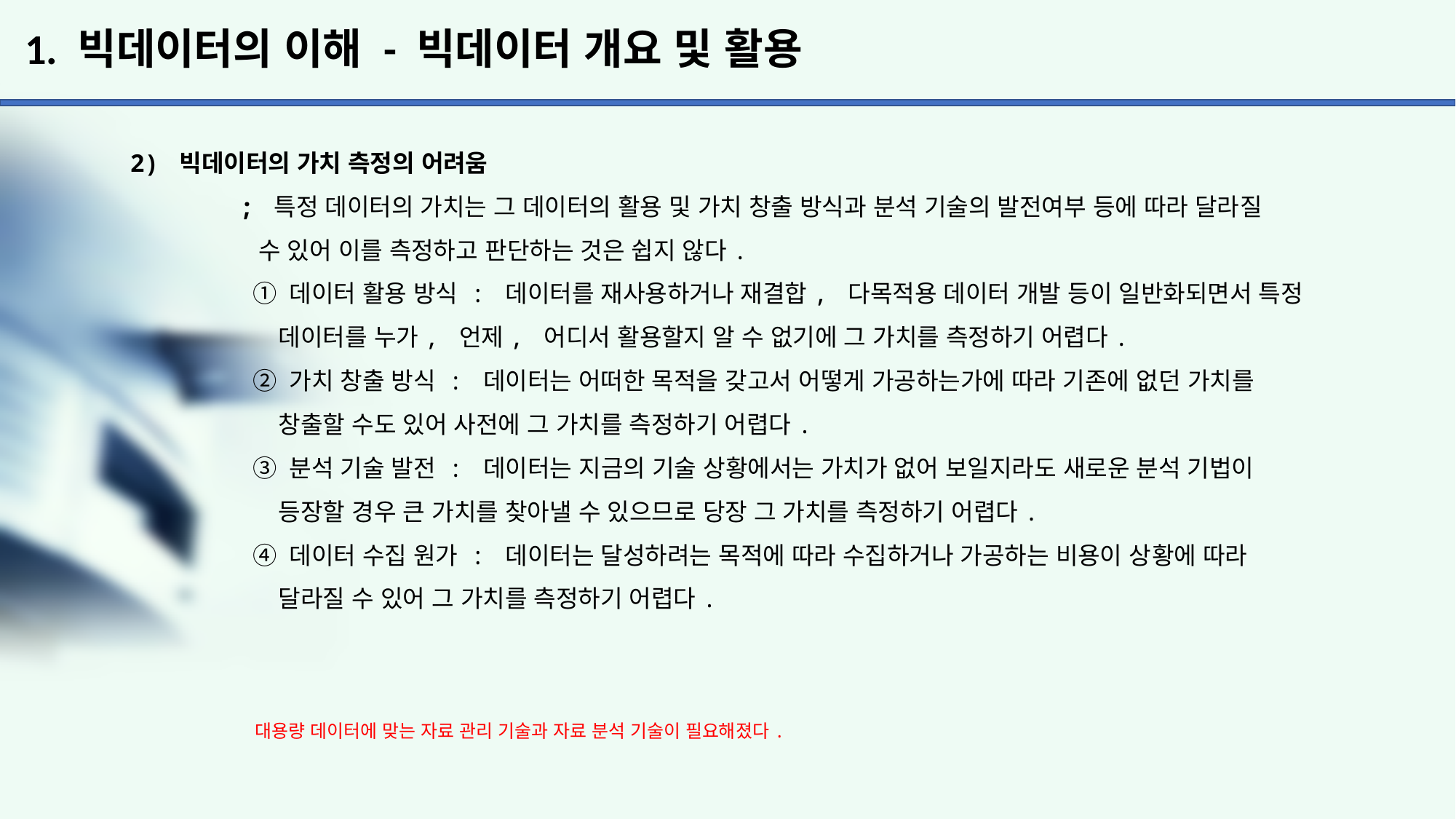

# 1. 빅데이터의 이해 - 빅데이터 개요 및 활용
2) 빅데이터의 가치 측정의 어려움
	; 특정 데이터의 가치는 그 데이터의 활용 및 가치 창출 방식과 분석 기술의 발전여부 등에 따라 달라질
	  수 있어 이를 측정하고 판단하는 것은 쉽지 않다.
	  ① 데이터 활용 방식 : 데이터를 재사용하거나 재결합, 다목적용 데이터 개발 등이 일반화되면서 특정
	     데이터를 누가, 언제, 어디서 활용할지 알 수 없기에 그 가치를 측정하기 어렵다.
	  ② 가치 창출 방식 : 데이터는 어떠한 목적을 갖고서 어떻게 가공하는가에 따라 기존에 없던 가치를
	     창출할 수도 있어 사전에 그 가치를 측정하기 어렵다.
	  ③ 분석 기술 발전 : 데이터는 지금의 기술 상황에서는 가치가 없어 보일지라도 새로운 분석 기법이
	     등장할 경우 큰 가치를 찾아낼 수 있으므로 당장 그 가치를 측정하기 어렵다.
	  ④ 데이터 수집 원가 : 데이터는 달성하려는 목적에 따라 수집하거나 가공하는 비용이 상황에 따라
	     달라질 수 있어 그 가치를 측정하기 어렵다.
대용량 데이터에 맞는 자료 관리 기술과 자료 분석 기술이 필요해졌다.